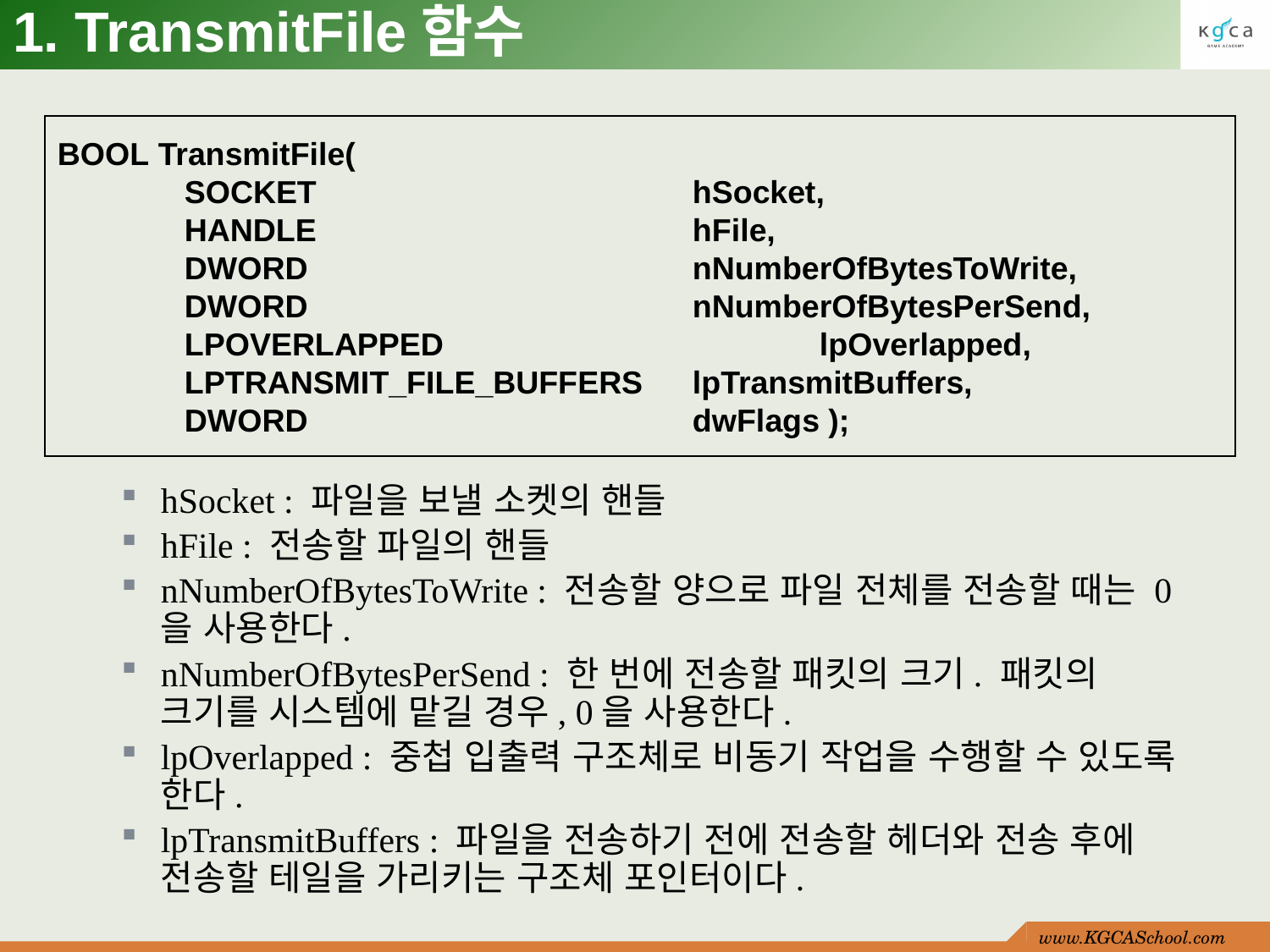

# 1. TransmitFile함수
BOOL TransmitFile(
	SOCKET 			hSocket,
	HANDLE 			hFile,
	DWORD 			nNumberOfBytesToWrite,
	DWORD 			nNumberOfBytesPerSend,
	LPOVERLAPPED 			lpOverlapped,
	LPTRANSMIT_FILE_BUFFERS 	lpTransmitBuffers,
	DWORD 			dwFlags );
hSocket : 파일을 보낼 소켓의 핸들
hFile : 전송할 파일의 핸들
nNumberOfBytesToWrite : 전송할 양으로 파일 전체를 전송할 때는 0을 사용한다.
nNumberOfBytesPerSend : 한 번에 전송할 패킷의 크기. 패킷의 크기를 시스템에 맡길 경우, 0을 사용한다.
lpOverlapped : 중첩 입출력 구조체로 비동기 작업을 수행할 수 있도록 한다.
lpTransmitBuffers : 파일을 전송하기 전에 전송할 헤더와 전송 후에 전송할 테일을 가리키는 구조체 포인터이다.